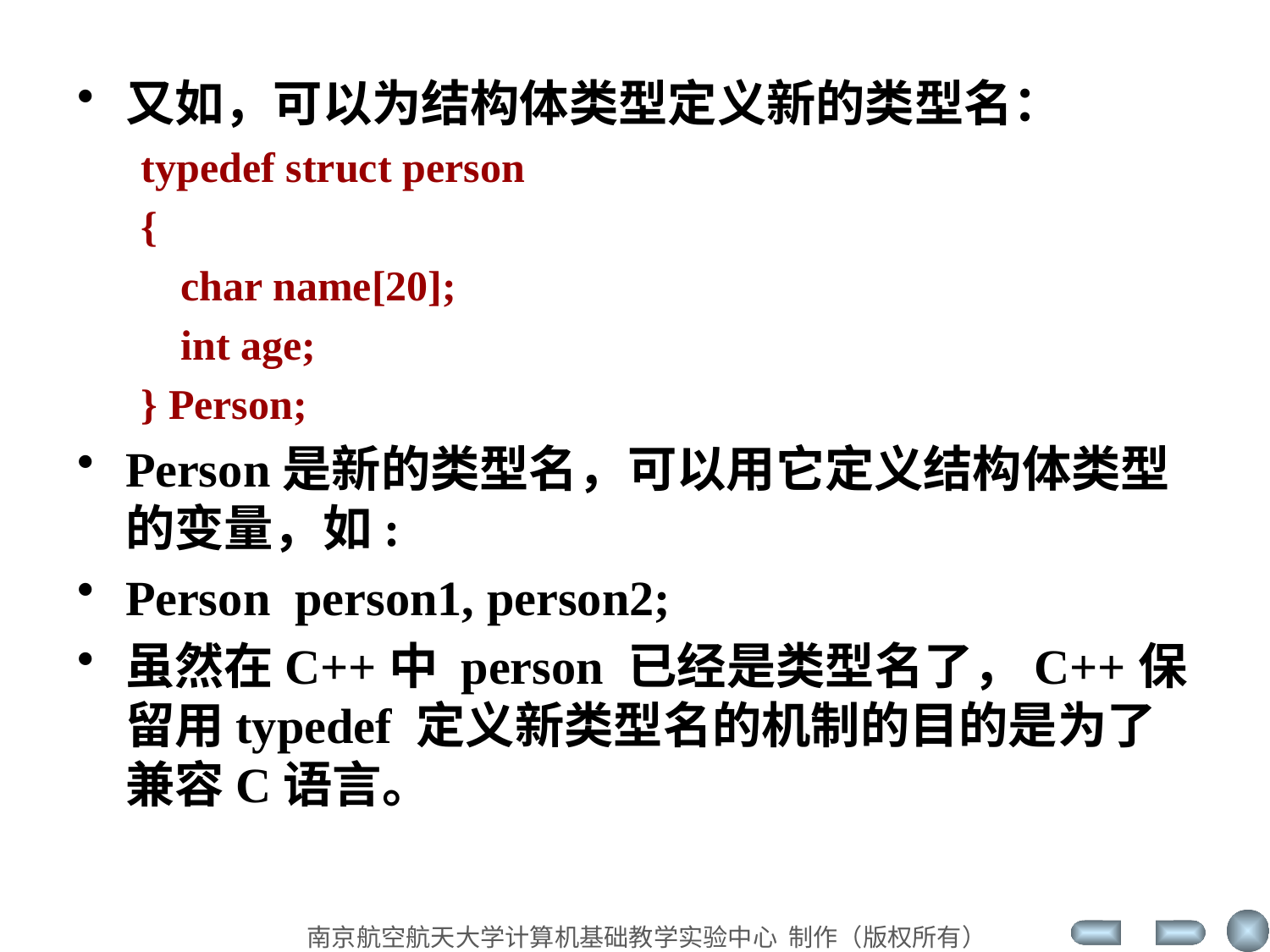

又如，可以为结构体类型定义新的类型名：
typedef struct person
{
	char name[20];
	int age;
} Person;
Person是新的类型名，可以用它定义结构体类型的变量，如:
Person  person1, person2;
虽然在C++中 person 已经是类型名了，C++保留用typedef 定义新类型名的机制的目的是为了兼容C语言。